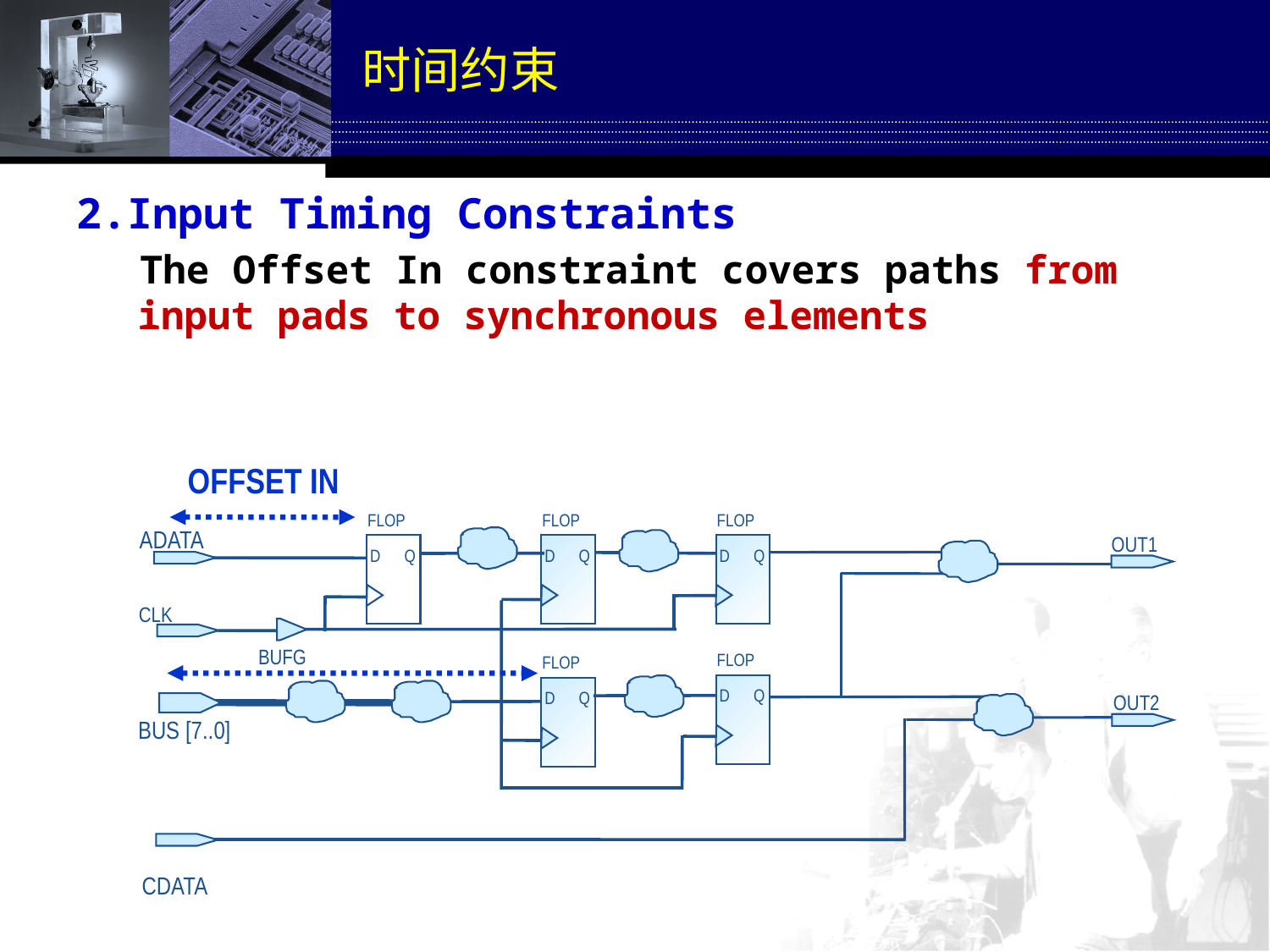

# 时间约束
2.Input Timing Constraints
The Offset In constraint covers paths from input pads to synchronous elements
OFFSET IN

FLOP

D

FLOP
FLOP
ADATA
OUT1

Q
D
Q
D
Q

 CLK

BUFG
FLOP
FLOP

D
Q

D
Q
OUT2

BUS [7..0]

CDATA